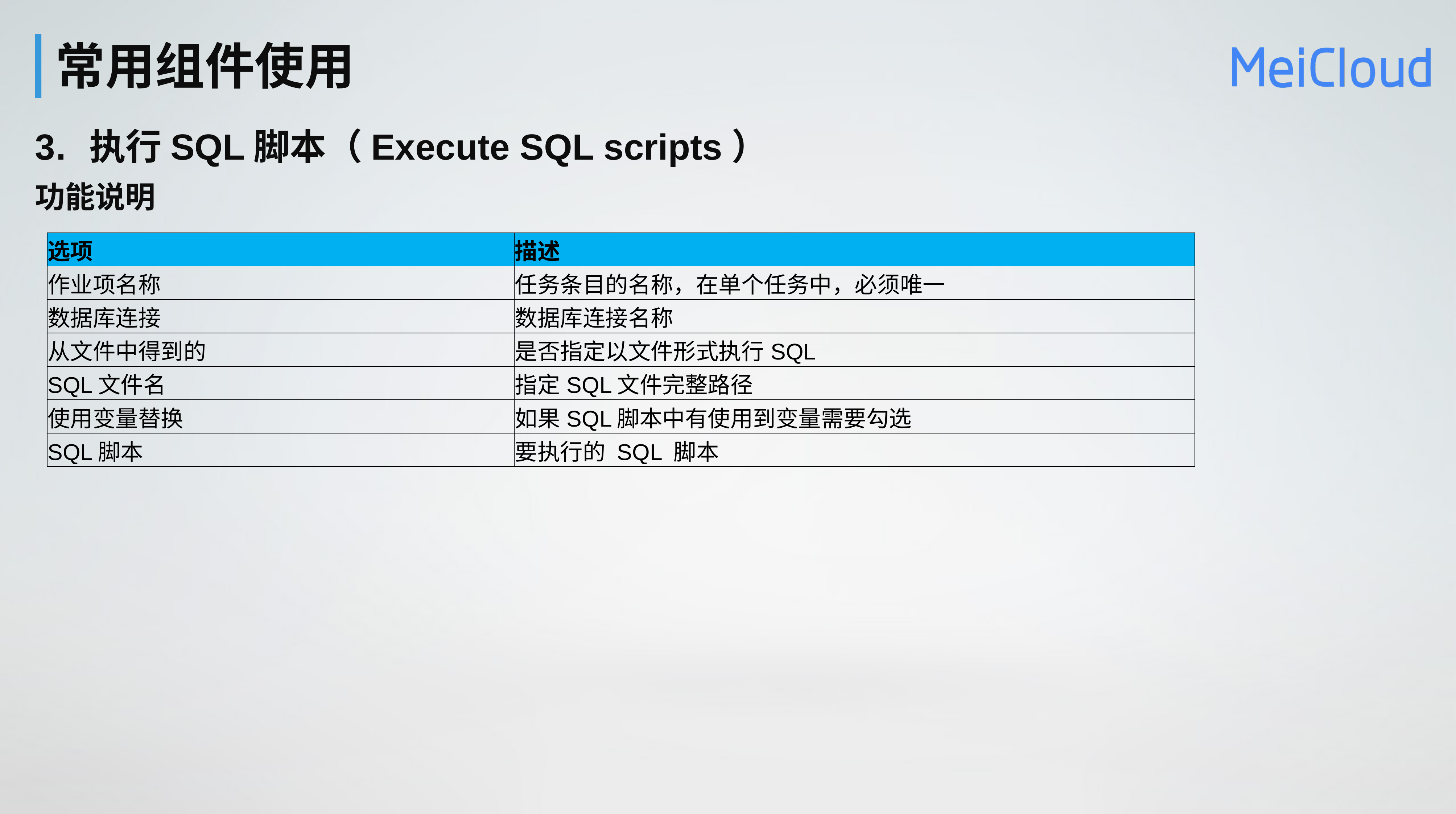

# 常用组件使用

执行SQL脚本（Execute SQL scripts）
功能说明

| 选项 | 描述 |
| --- | --- |
| 作业项名称 | 任务条目的名称，在单个任务中，必须唯一 |
| 数据库连接 | 数据库连接名称 |
| 从文件中得到的 | 是否指定以文件形式执行SQL |
| SQL文件名 | 指定SQL文件完整路径 |
| 使用变量替换 | 如果SQL脚本中有使用到变量需要勾选 |
| SQL脚本 | 要执行的 SQL 脚本 |